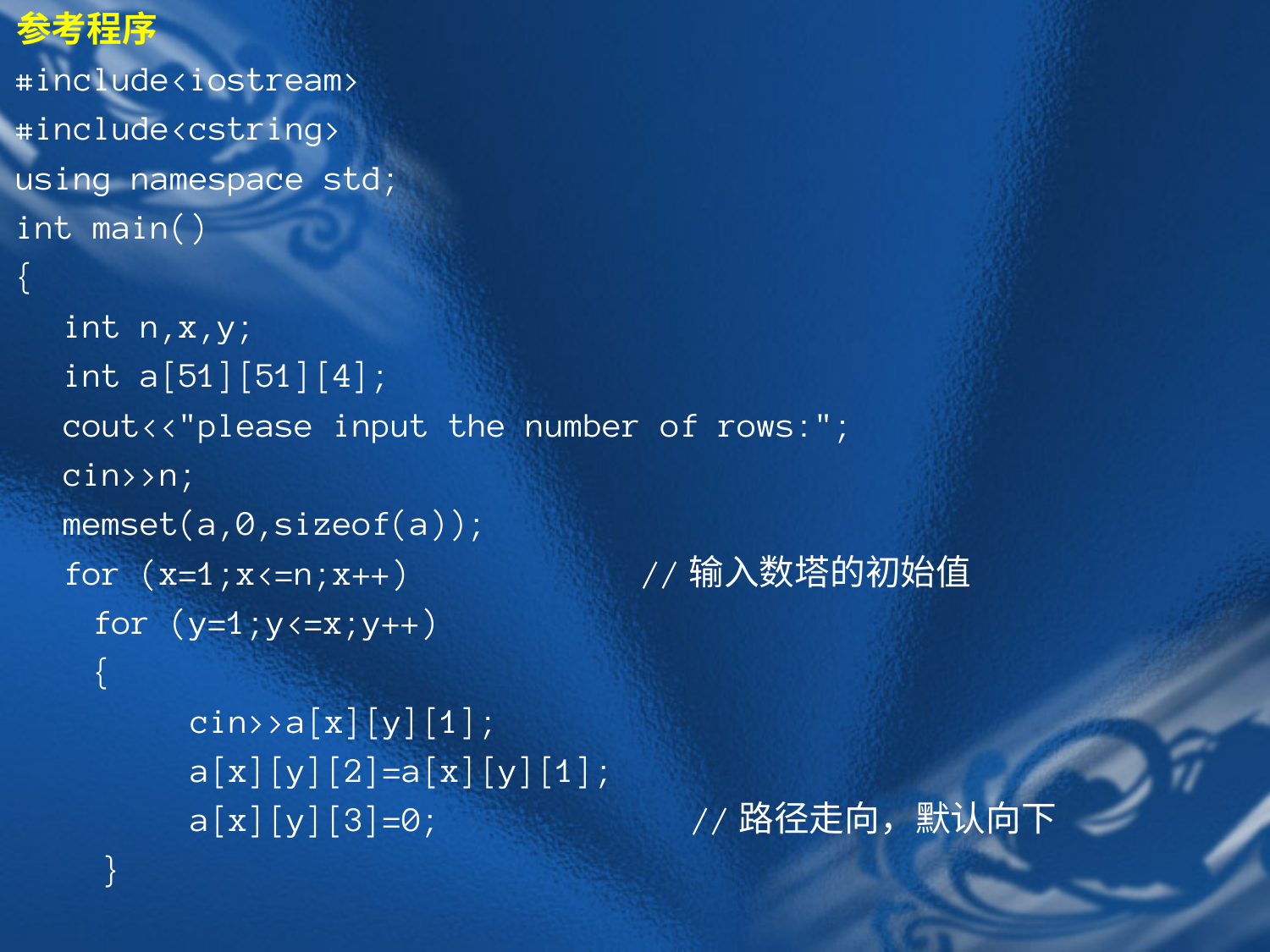

参考程序
#include<iostream>
#include<cstring>
using namespace std;
int main()
{
	int n,x,y;
	int a[51][51][4];
	cout<<"please input the number of rows:";
	cin>>n;
	memset(a,0,sizeof(a));
	for (x=1;x<=n;x++)            //输入数塔的初始值
    for (y=1;y<=x;y++)
    {
		cin>>a[x][y][1];
		a[x][y][2]=a[x][y][1];
		a[x][y][3]=0;             //路径走向，默认向下
	  }
#